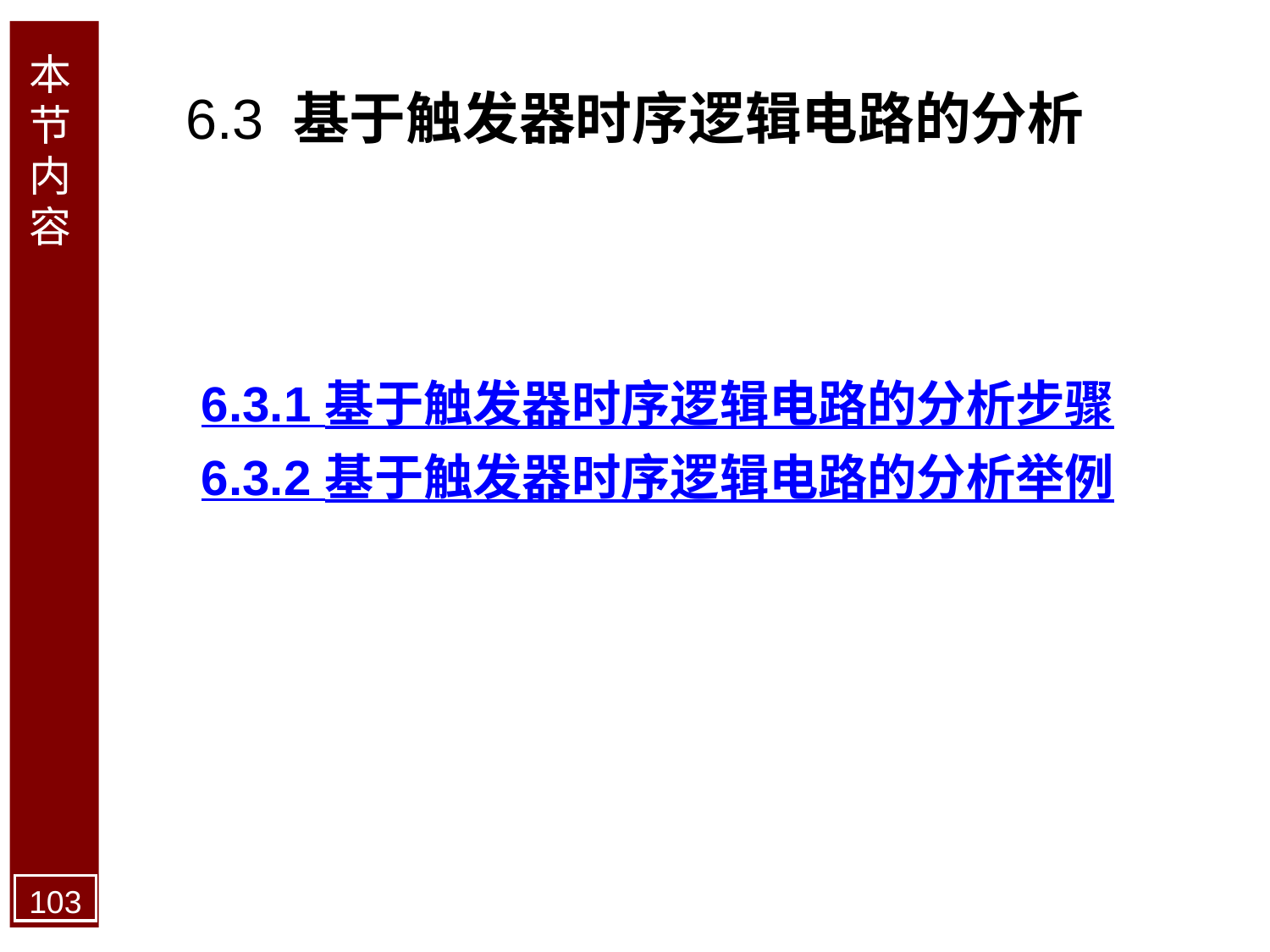

本节内容
6.3 基于触发器时序逻辑电路的分析
6.3.1 基于触发器时序逻辑电路的分析步骤
6.3.2 基于触发器时序逻辑电路的分析举例
103